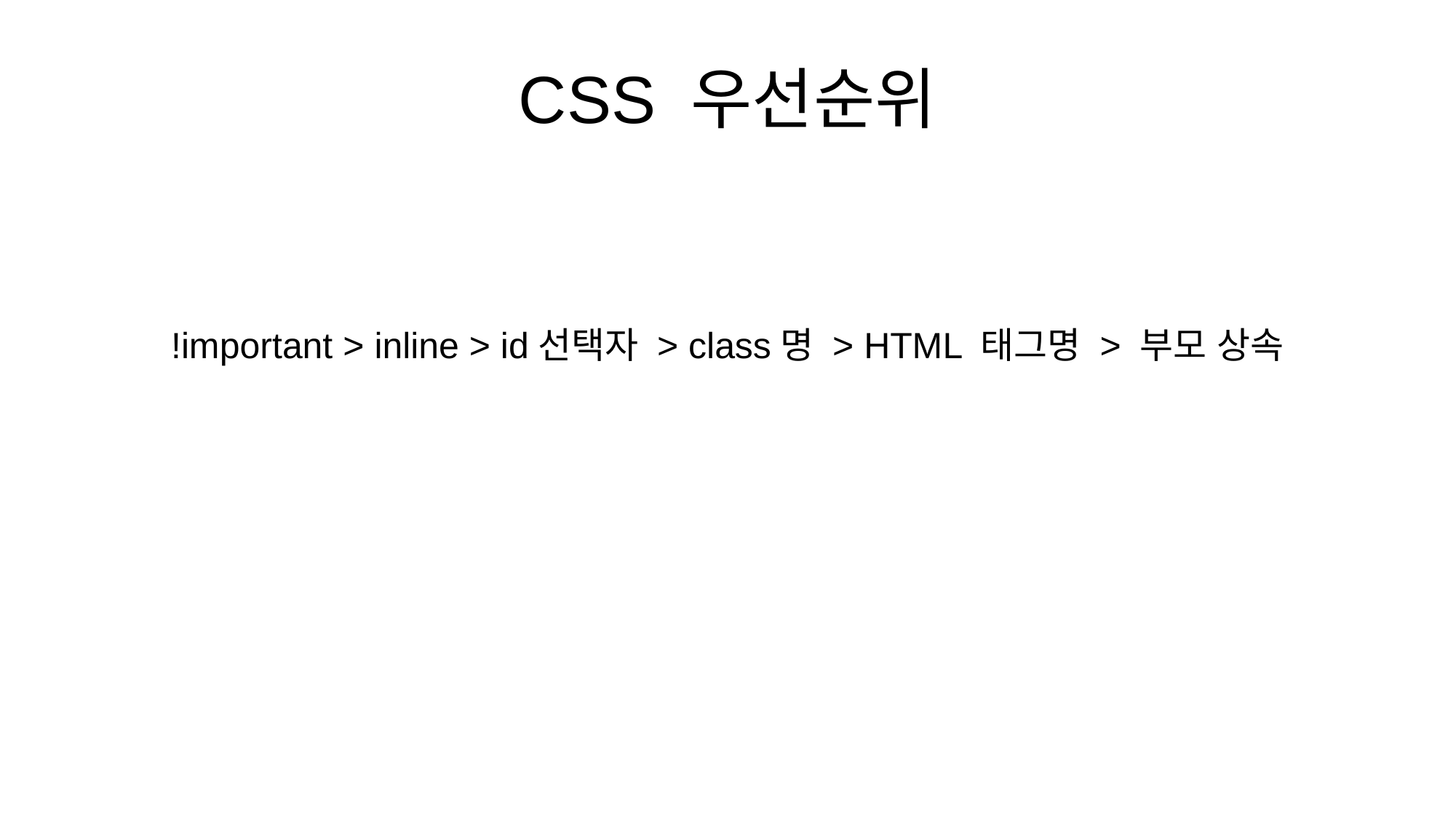

CSS 우선순위
!important > inline > id선택자 > class명 > HTML 태그명 > 부모 상속